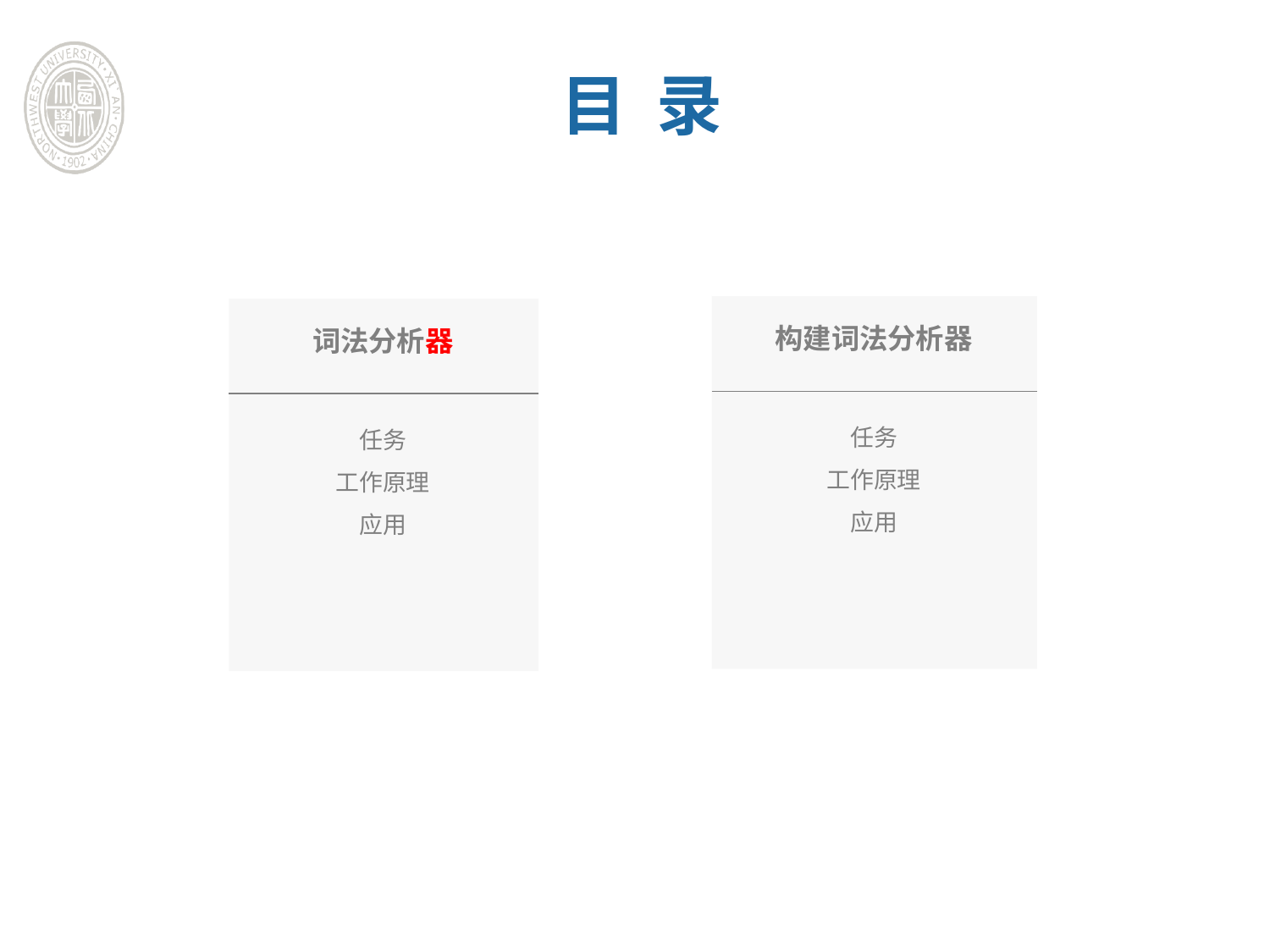

目  录

构建词法分析器
任务
工作原理
应用

词法分析器
任务
工作原理
应用